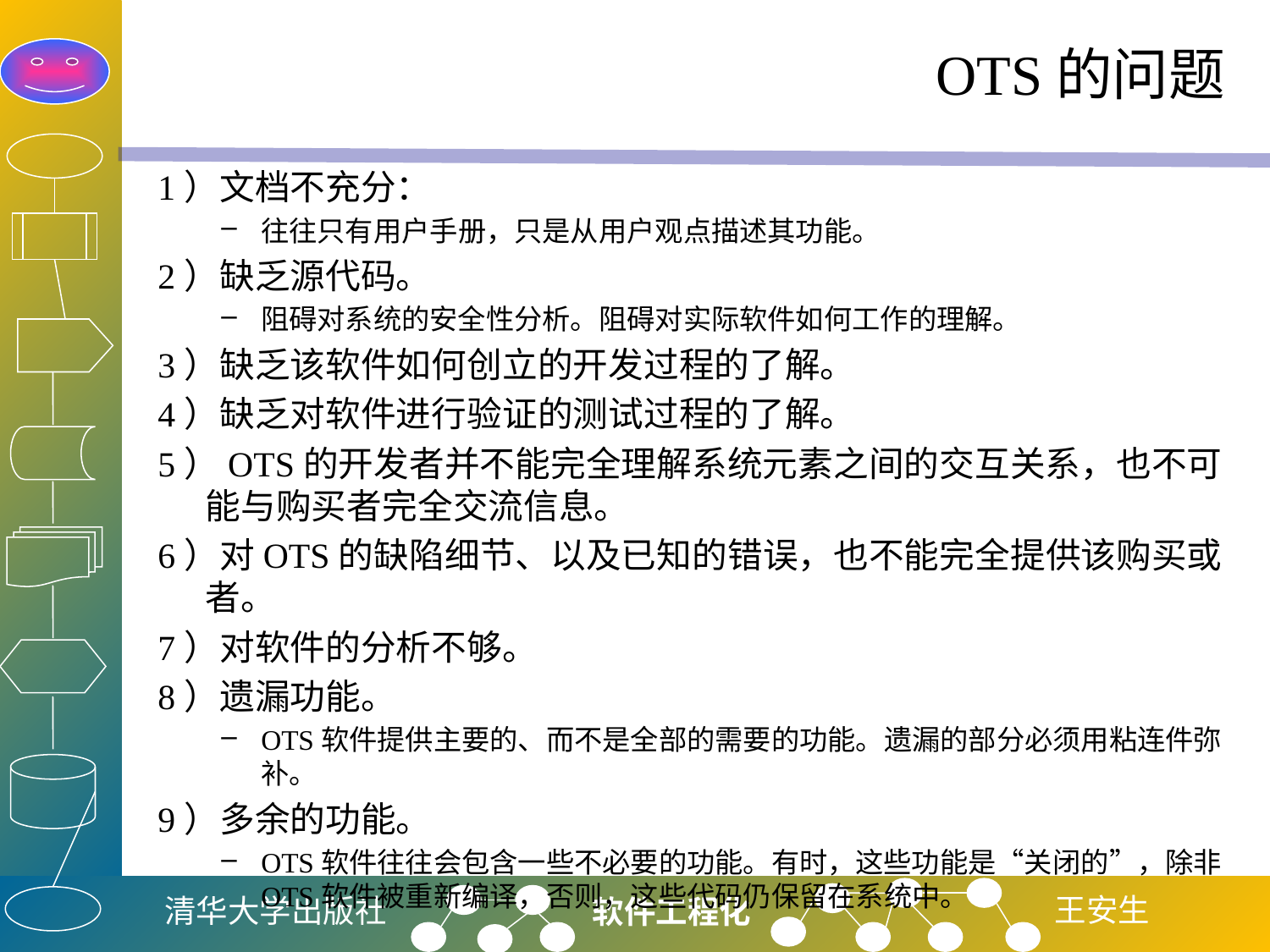

# OTS的问题
1）文档不充分：
往往只有用户手册，只是从用户观点描述其功能。
2）缺乏源代码。
阻碍对系统的安全性分析。阻碍对实际软件如何工作的理解。
3）缺乏该软件如何创立的开发过程的了解。
4）缺乏对软件进行验证的测试过程的了解。
5）OTS的开发者并不能完全理解系统元素之间的交互关系，也不可能与购买者完全交流信息。
6）对OTS的缺陷细节、以及已知的错误，也不能完全提供该购买或者。
7）对软件的分析不够。
8）遗漏功能。
OTS软件提供主要的、而不是全部的需要的功能。遗漏的部分必须用粘连件弥补。
9）多余的功能。
OTS软件往往会包含一些不必要的功能。有时，这些功能是“关闭的”，除非OTS软件被重新编译，否则，这些代码仍保留在系统中。